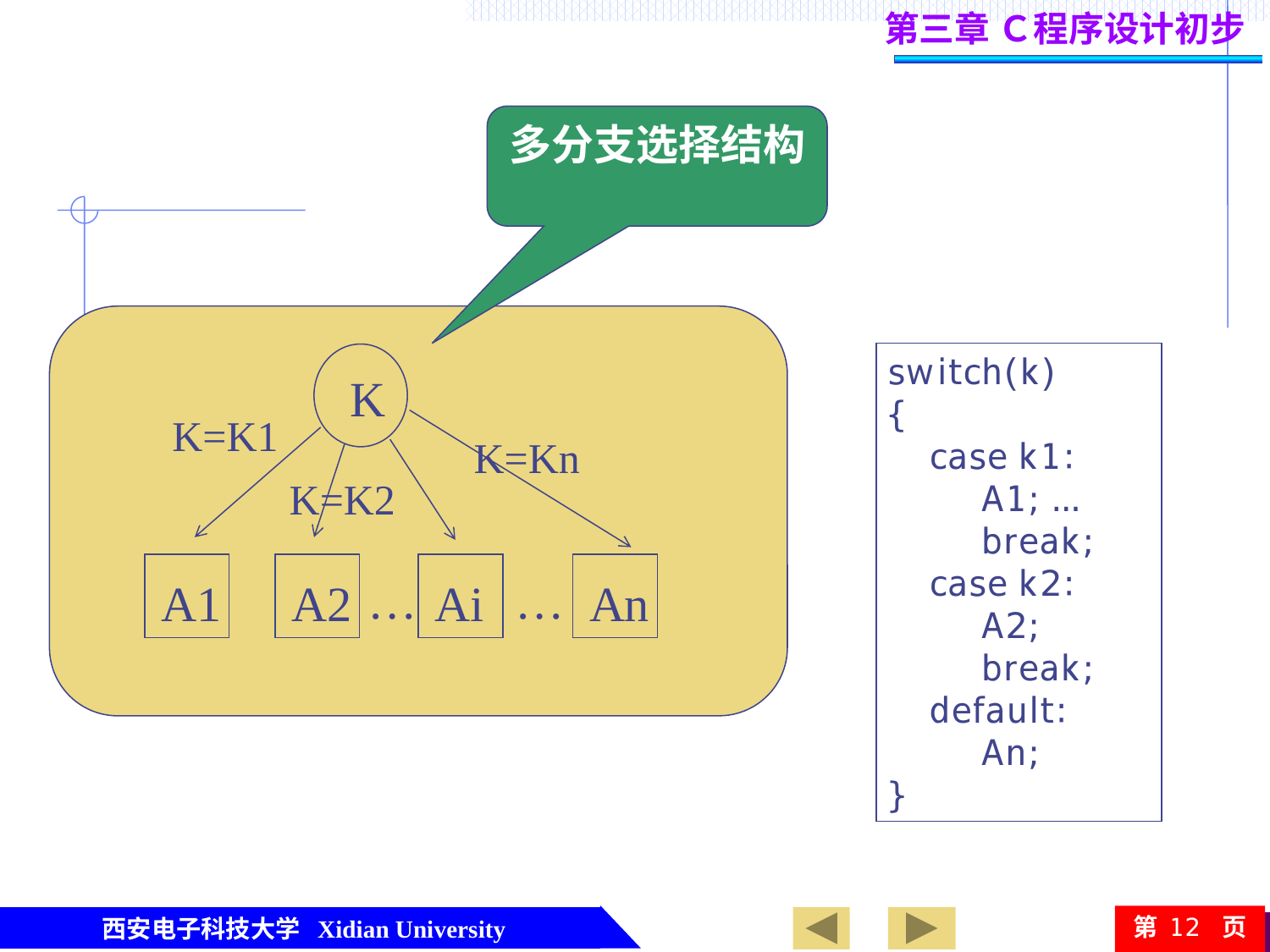

第三章 Ｃ程序设计初步

多分支选择结构

switch(k)
{
    case k1:
         A1; …
         break;
    case k2:
         A2;
         break;
    default:
         An;
}

K
K=K1

K=Kn

K=K2

…
…
A1
A2
Ai
An